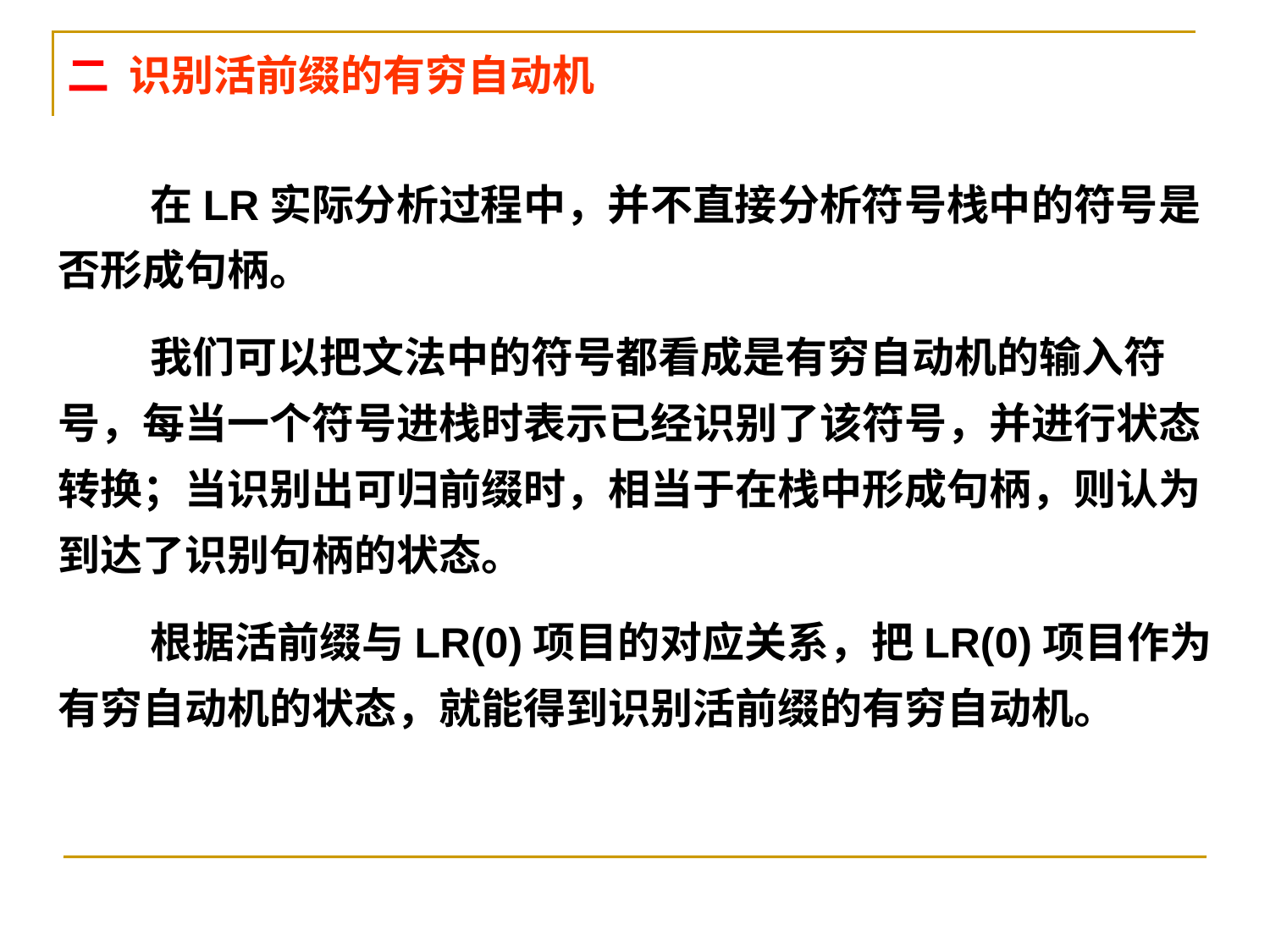

二  识别活前缀的有穷自动机
在LR实际分析过程中，并不直接分析符号栈中的符号是否形成句柄。
我们可以把文法中的符号都看成是有穷自动机的输入符号，每当一个符号进栈时表示已经识别了该符号，并进行状态转换；当识别出可归前缀时，相当于在栈中形成句柄，则认为到达了识别句柄的状态。
根据活前缀与LR(0)项目的对应关系，把LR(0)项目作为有穷自动机的状态，就能得到识别活前缀的有穷自动机。

56